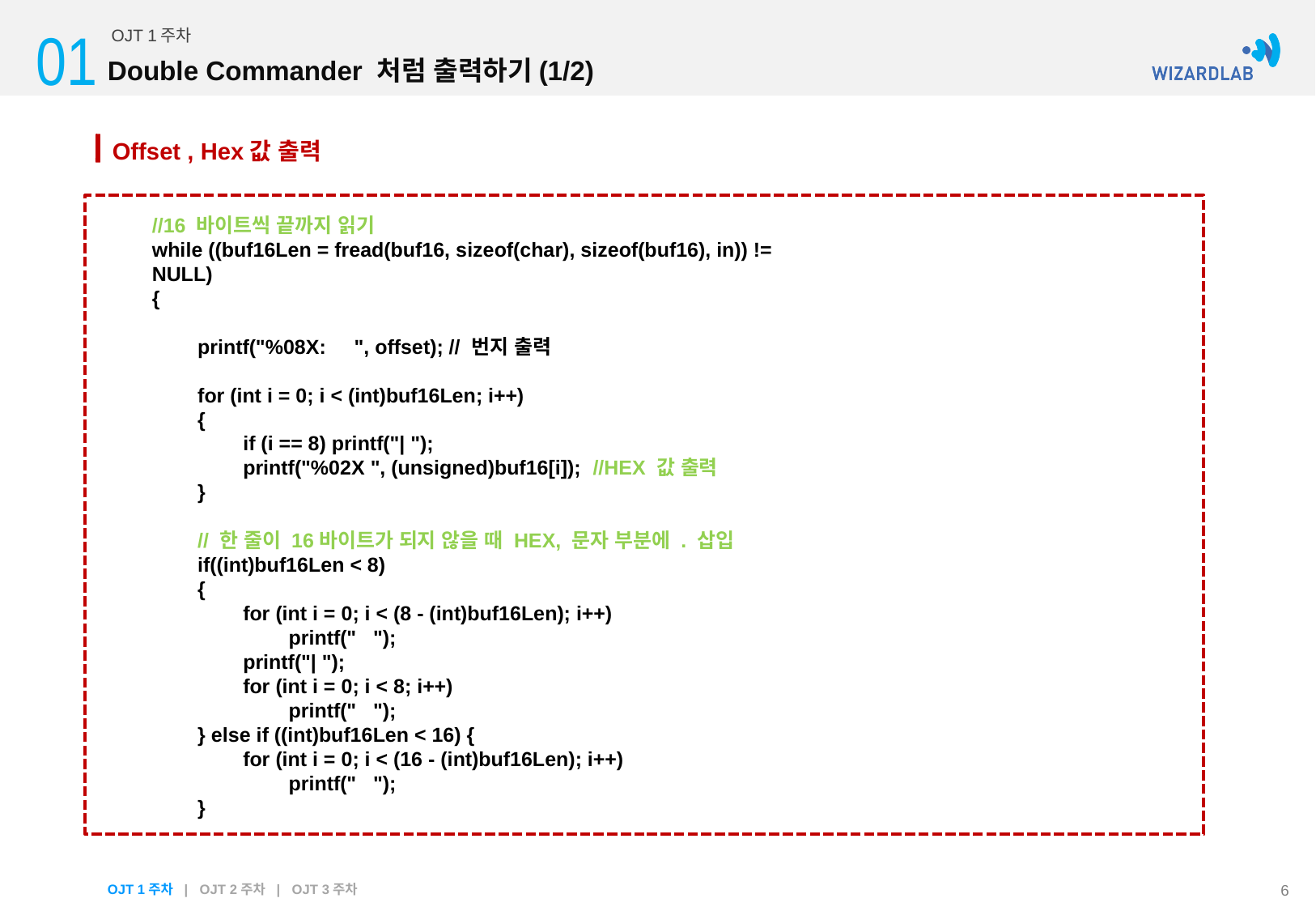

01
OJT 1주차
Double Commander 처럼 출력하기(1/2)

Offset , Hex값 출력

//16 바이트씩 끝까지 읽기
while ((buf16Len = fread(buf16, sizeof(char), sizeof(buf16), in)) != NULL)
{

printf("%08X:     ", offset); // 번지 출력

for (int i = 0; i < (int)buf16Len; i++)
{
if (i == 8) printf("| ");
printf("%02X ", (unsigned)buf16[i]);  //HEX 값 출력
}

// 한 줄이 16바이트가 되지 않을 때 HEX, 문자 부분에 . 삽입
if((int)buf16Len < 8)
{
for (int i = 0; i < (8 - (int)buf16Len); i++)
printf("   ");
printf("| ");
for (int i = 0; i < 8; i++)
printf("   ");
} else if ((int)buf16Len < 16) {
for (int i = 0; i < (16 - (int)buf16Len); i++)
printf("   ");
}
OJT 1주차  |   OJT 2주차  |   OJT 3주차